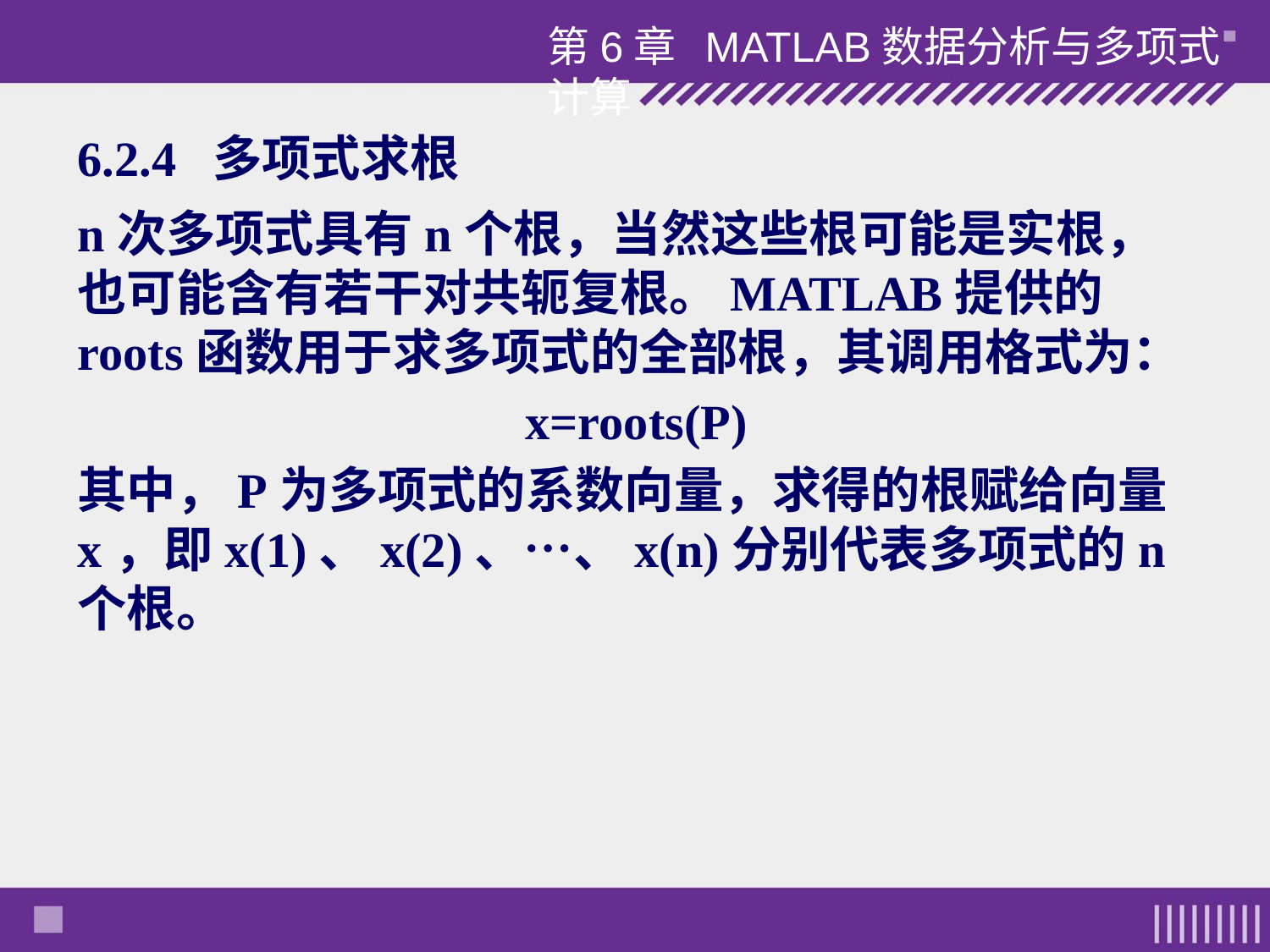

第6章  MATLAB数据分析与多项式计算
# 6.2.4  多项式求根
n次多项式具有n个根，当然这些根可能是实根，也可能含有若干对共轭复根。MATLAB提供的roots函数用于求多项式的全部根，其调用格式为：
x=roots(P)
其中，P为多项式的系数向量，求得的根赋给向量x，即x(1)、x(2)、…、x(n)分别代表多项式的n个根。